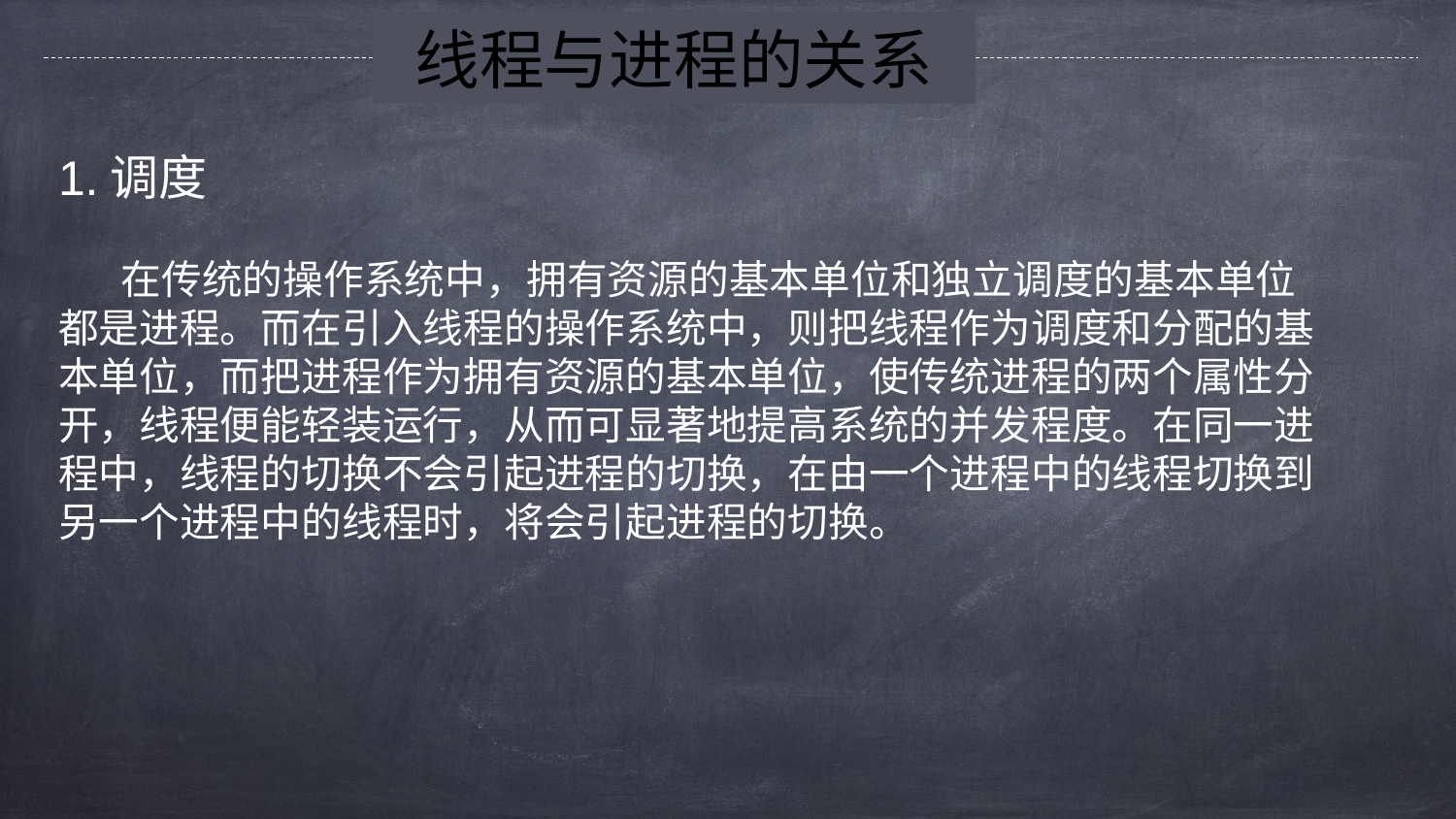

线程与进程的关系
1.调度
       在传统的操作系统中，拥有资源的基本单位和独立调度的基本单位都是进程。而在引入线程的操作系统中，则把线程作为调度和分配的基本单位，而把进程作为拥有资源的基本单位，使传统进程的两个属性分开，线程便能轻装运行，从而可显著地提高系统的并发程度。在同一进程中，线程的切换不会引起进程的切换，在由一个进程中的线程切换到另一个进程中的线程时，将会引起进程的切换。